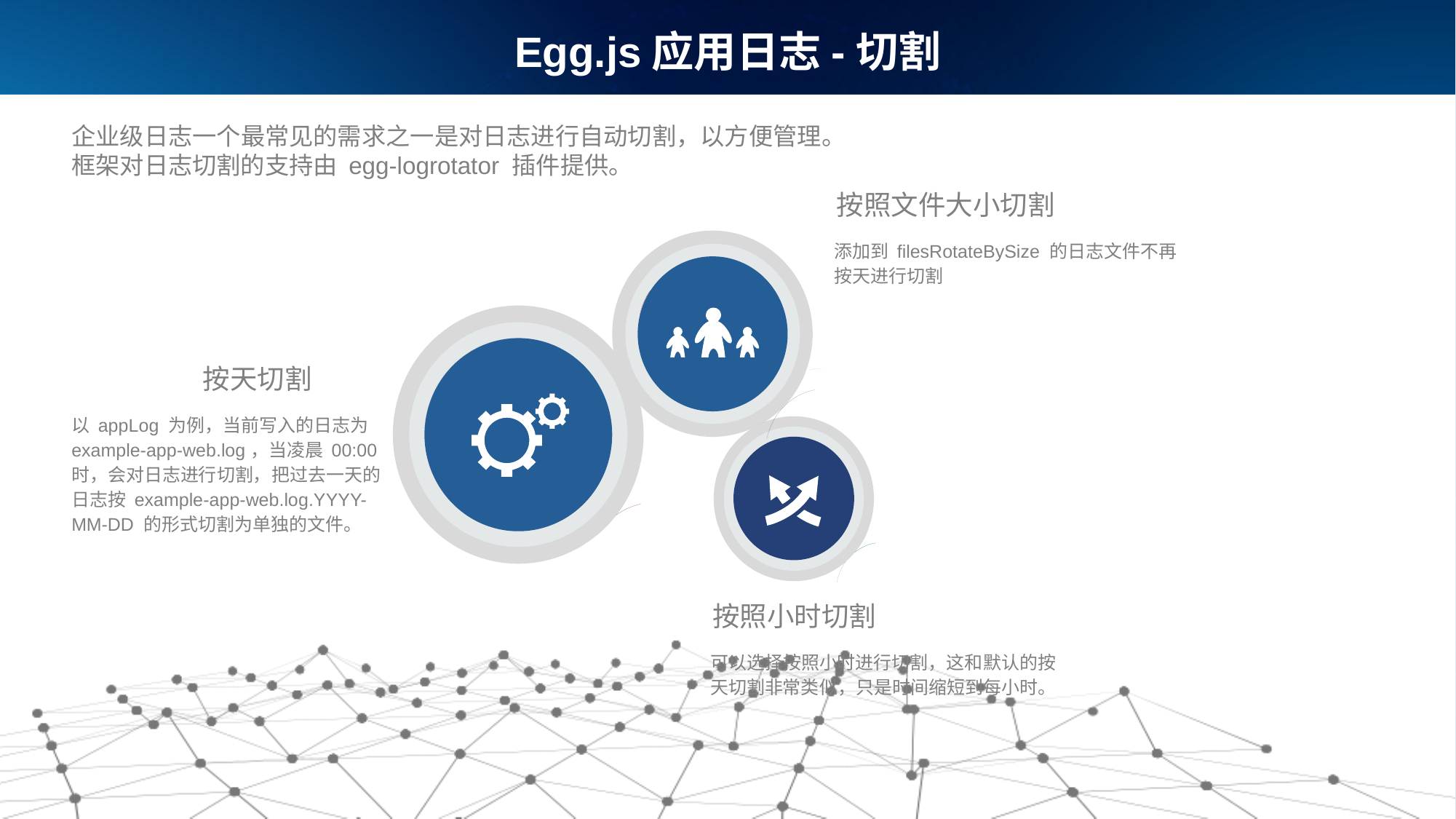

# Egg.js应用日志-切割
企业级日志一个最常见的需求之一是对日志进行自动切割，以方便管理。
框架对日志切割的支持由 egg-logrotator 插件提供。
按照文件大小切割
添加到 filesRotateBySize 的日志文件不再按天进行切割

按天切割
以 appLog 为例，当前写入的日志为 example-app-web.log，当凌晨 00:00 时，会对日志进行切割，把过去一天的日志按 example-app-web.log.YYYY-MM-DD 的形式切割为单独的文件。

按照小时切割
可以选择按照小时进行切割，这和默认的按天切割非常类似，只是时间缩短到每小时。